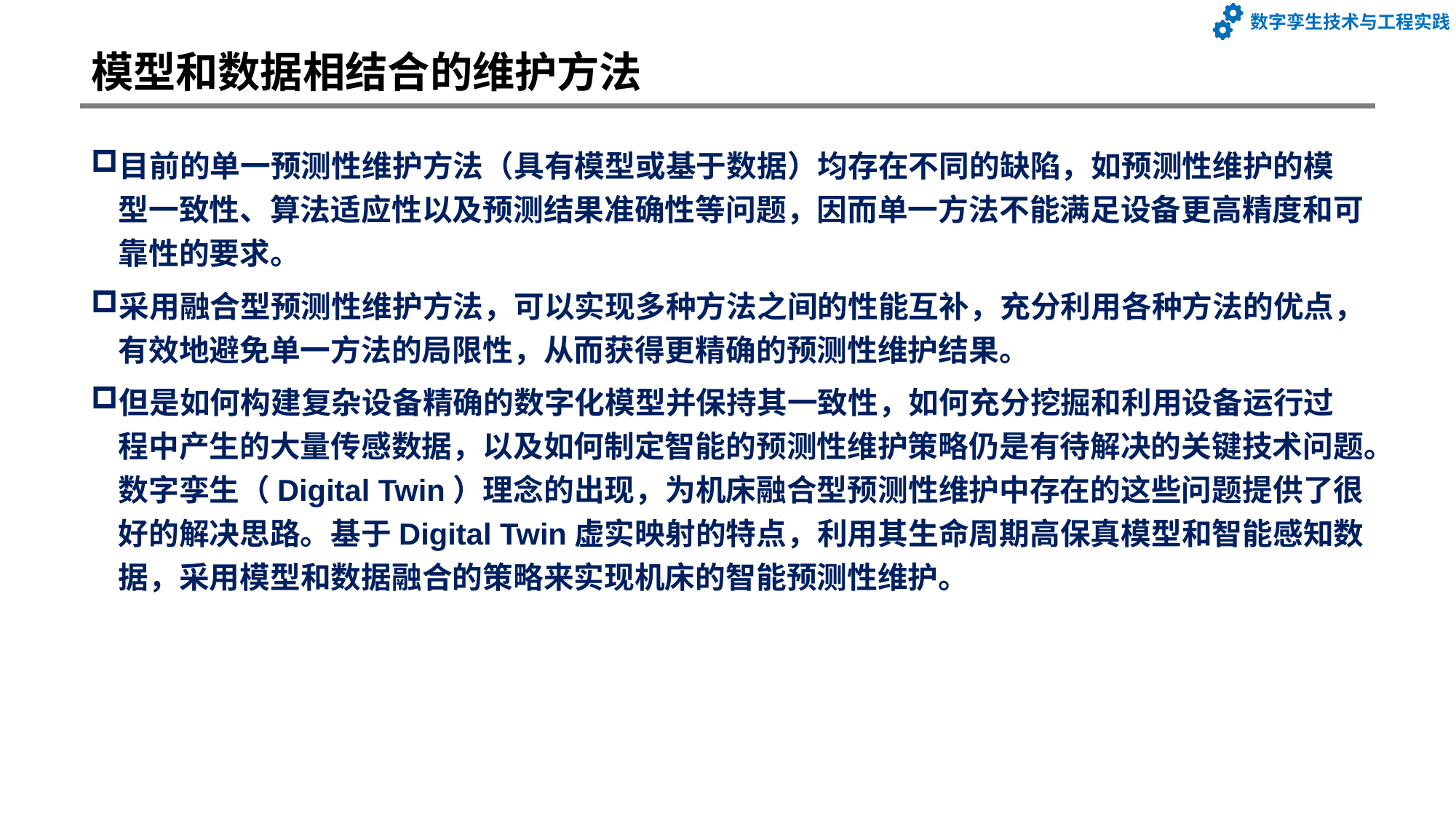

# 模型和数据相结合的维护方法
目前的单一预测性维护方法（具有模型或基于数据）均存在不同的缺陷，如预测性维护的模型一致性、算法适应性以及预测结果准确性等问题，因而单一方法不能满足设备更高精度和可靠性的要求。
采用融合型预测性维护方法，可以实现多种方法之间的性能互补，充分利用各种方法的优点，有效地避免单一方法的局限性，从而获得更精确的预测性维护结果。
但是如何构建复杂设备精确的数字化模型并保持其一致性，如何充分挖掘和利用设备运行过程中产生的大量传感数据，以及如何制定智能的预测性维护策略仍是有待解决的关键技术问题。数字孪生（Digital Twin）理念的出现，为机床融合型预测性维护中存在的这些问题提供了很好的解决思路。基于Digital Twin虚实映射的特点，利用其生命周期高保真模型和智能感知数据，采用模型和数据融合的策略来实现机床的智能预测性维护。